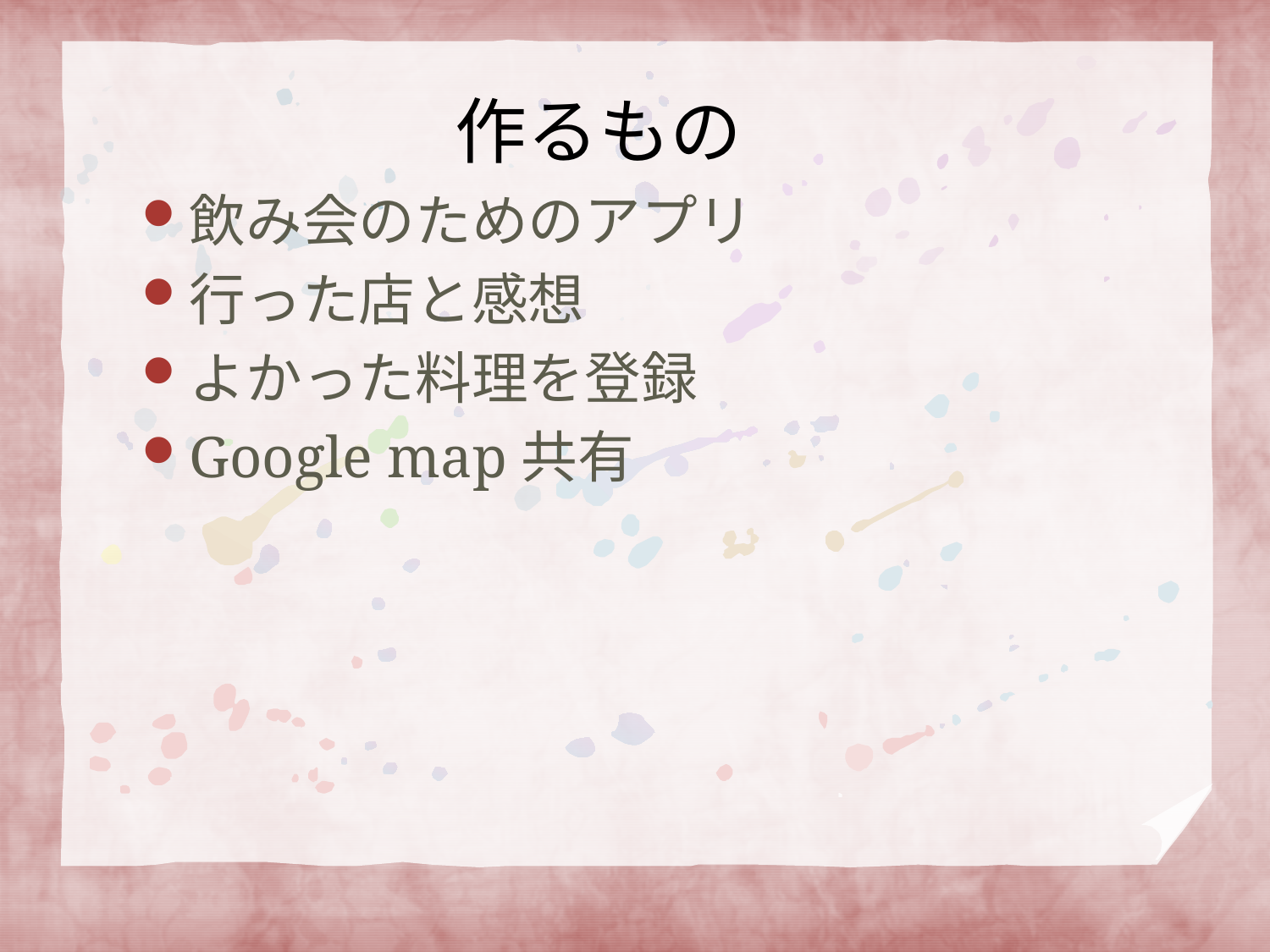

# 作るもの
飲み会のためのアプリ
行った店と感想
よかった料理を登録
Google map共有